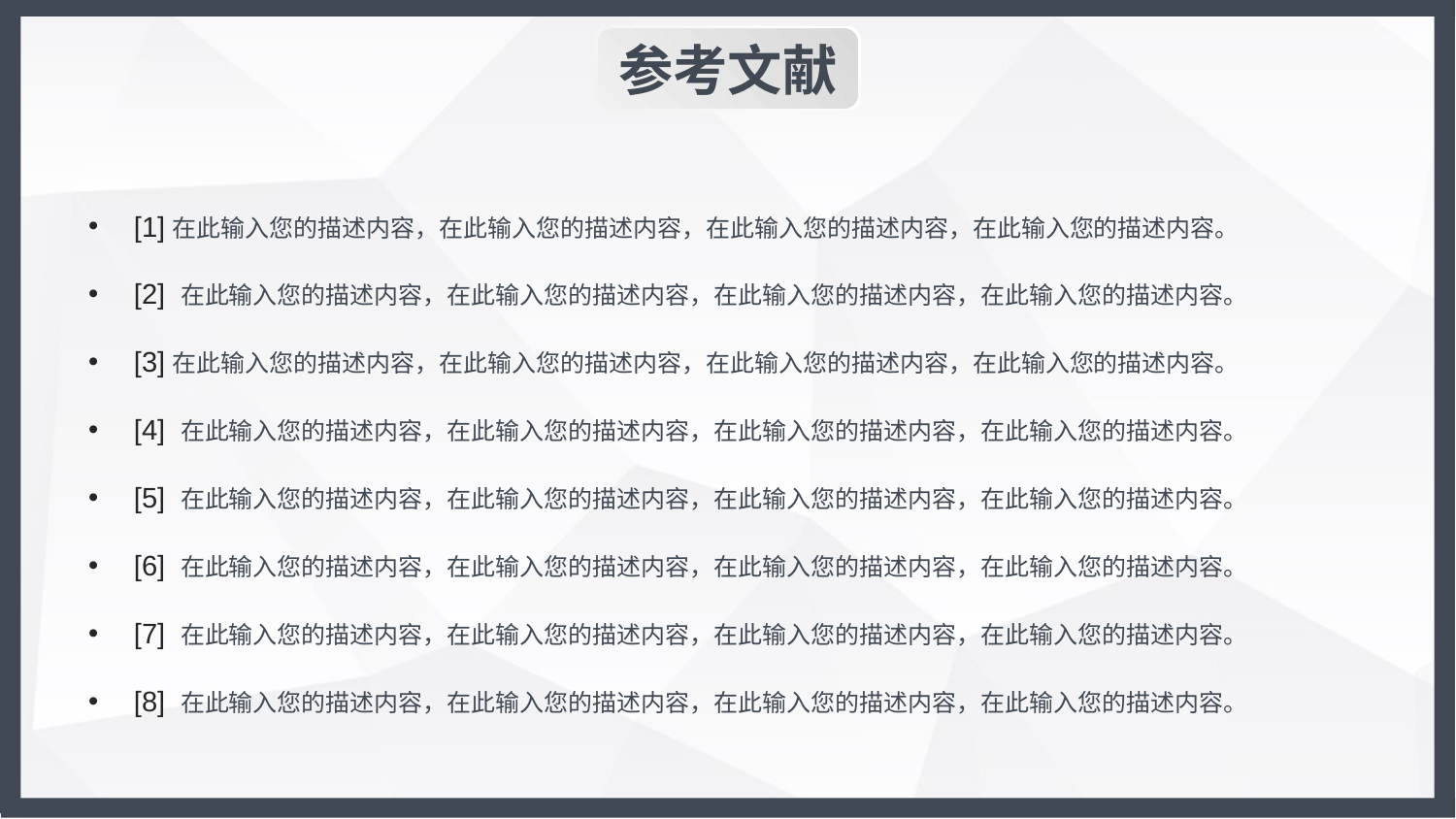

参考文献
[1]在此输入您的描述内容，在此输入您的描述内容，在此输入您的描述内容，在此输入您的描述内容。
[2] 在此输入您的描述内容，在此输入您的描述内容，在此输入您的描述内容，在此输入您的描述内容。
[3]在此输入您的描述内容，在此输入您的描述内容，在此输入您的描述内容，在此输入您的描述内容。
[4] 在此输入您的描述内容，在此输入您的描述内容，在此输入您的描述内容，在此输入您的描述内容。
[5] 在此输入您的描述内容，在此输入您的描述内容，在此输入您的描述内容，在此输入您的描述内容。
[6] 在此输入您的描述内容，在此输入您的描述内容，在此输入您的描述内容，在此输入您的描述内容。
[7] 在此输入您的描述内容，在此输入您的描述内容，在此输入您的描述内容，在此输入您的描述内容。
[8] 在此输入您的描述内容，在此输入您的描述内容，在此输入您的描述内容，在此输入您的描述内容。